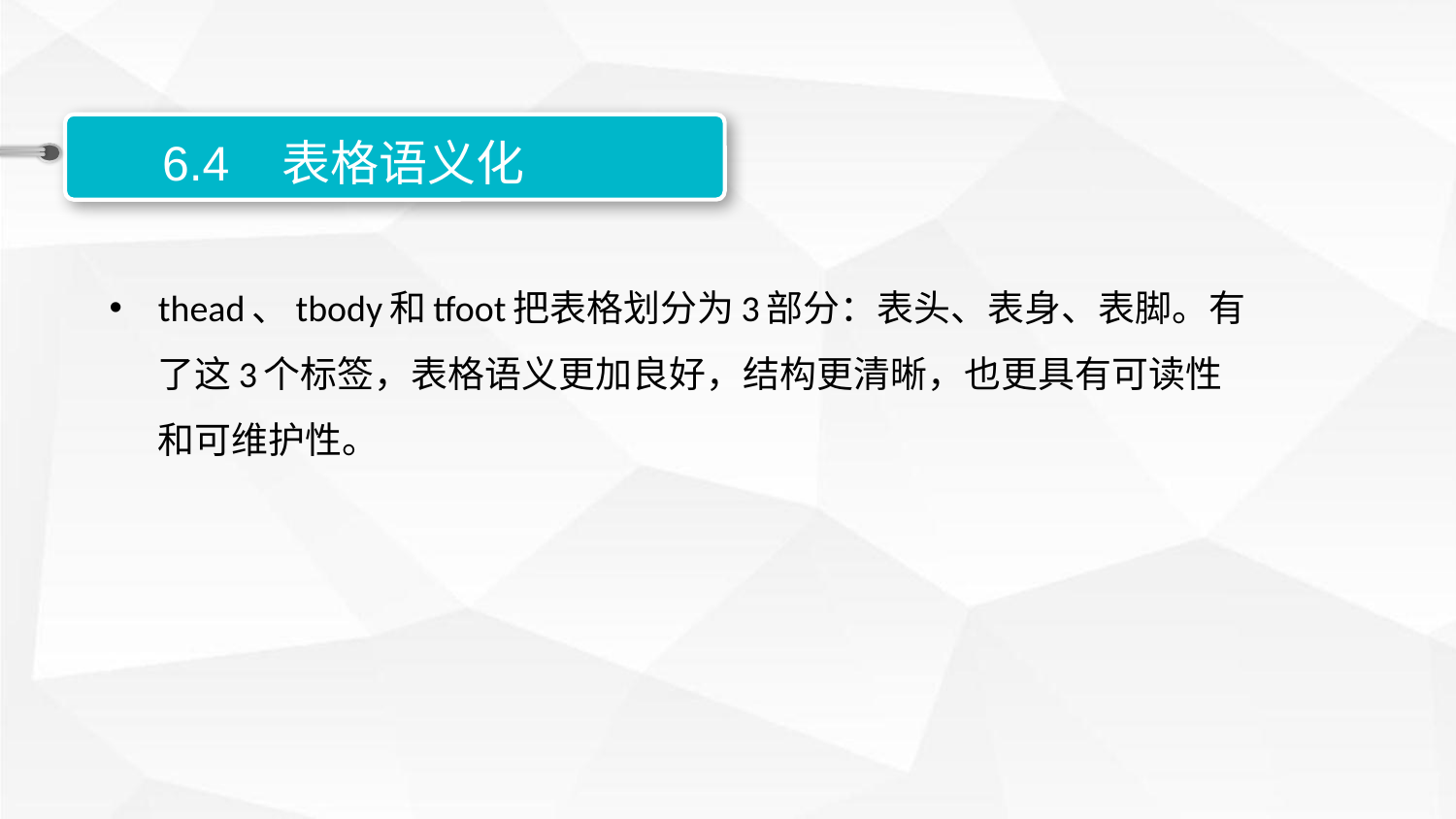

6.4   表格语义化

thead、tbody和tfoot把表格划分为3部分：表头、表身、表脚。有了这3个标签，表格语义更加良好，结构更清晰，也更具有可读性和可维护性。